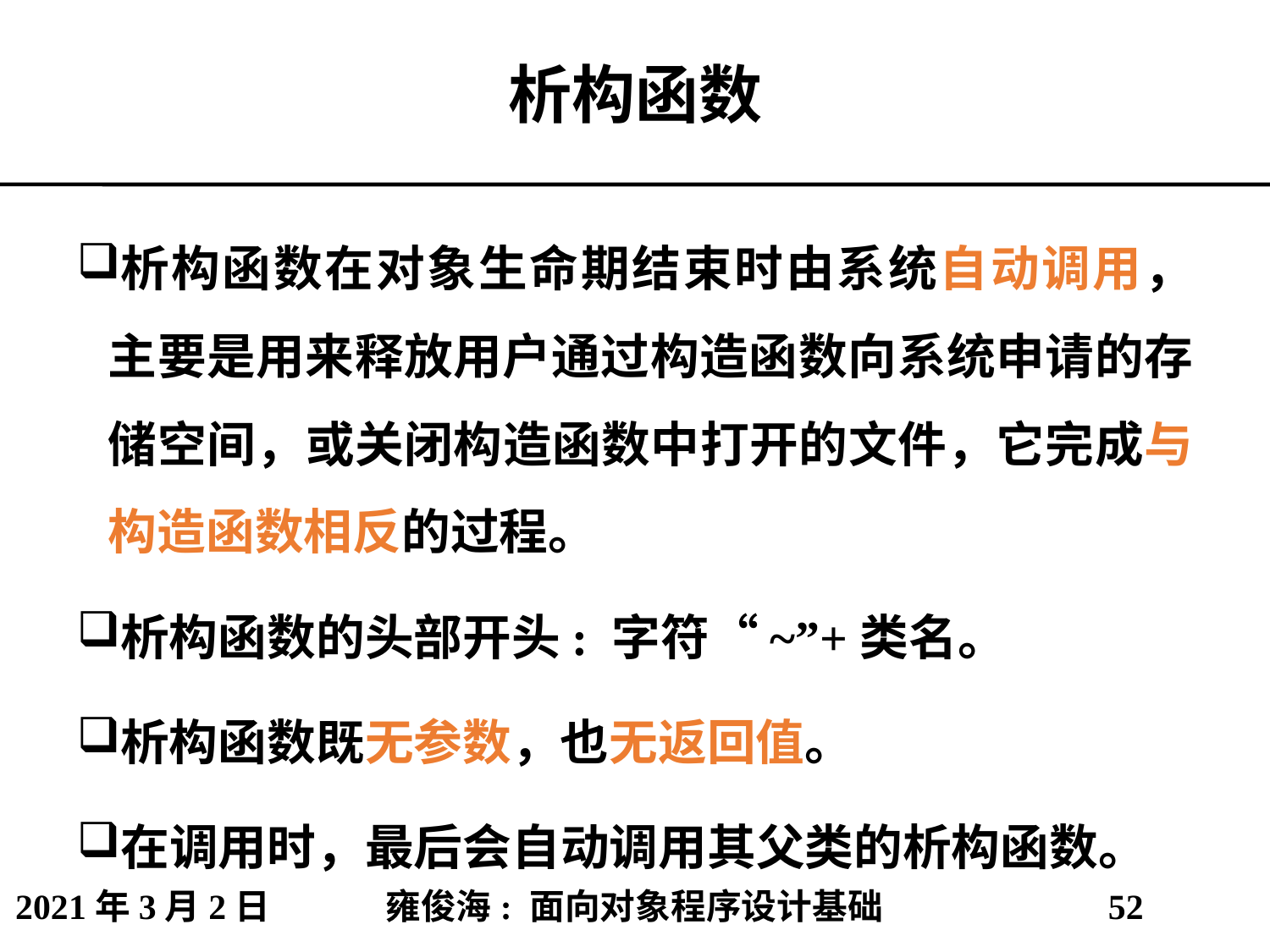

# 析构函数

析构函数在对象生命期结束时由系统自动调用，主要是用来释放用户通过构造函数向系统申请的存储空间，或关闭构造函数中打开的文件，它完成与构造函数相反的过程。
析构函数的头部开头: 字符“~”+类名。
析构函数既无参数，也无返回值。
在调用时，最后会自动调用其父类的析构函数。
2021年3月2日
雍俊海: 面向对象程序设计基础
52